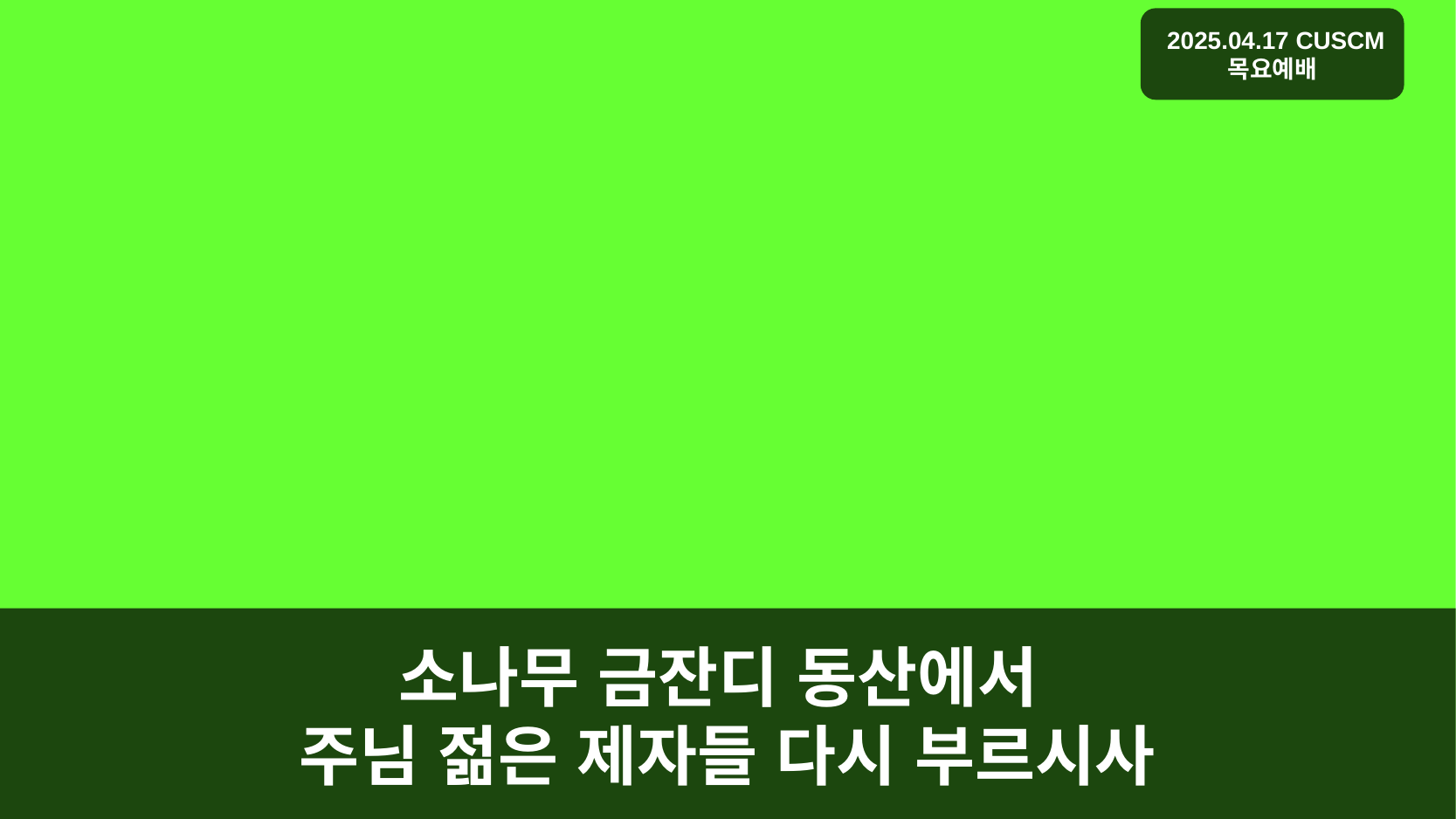

# 소나무 금잔디 동산에서 주님 젊은 제자들 다시 부르시사